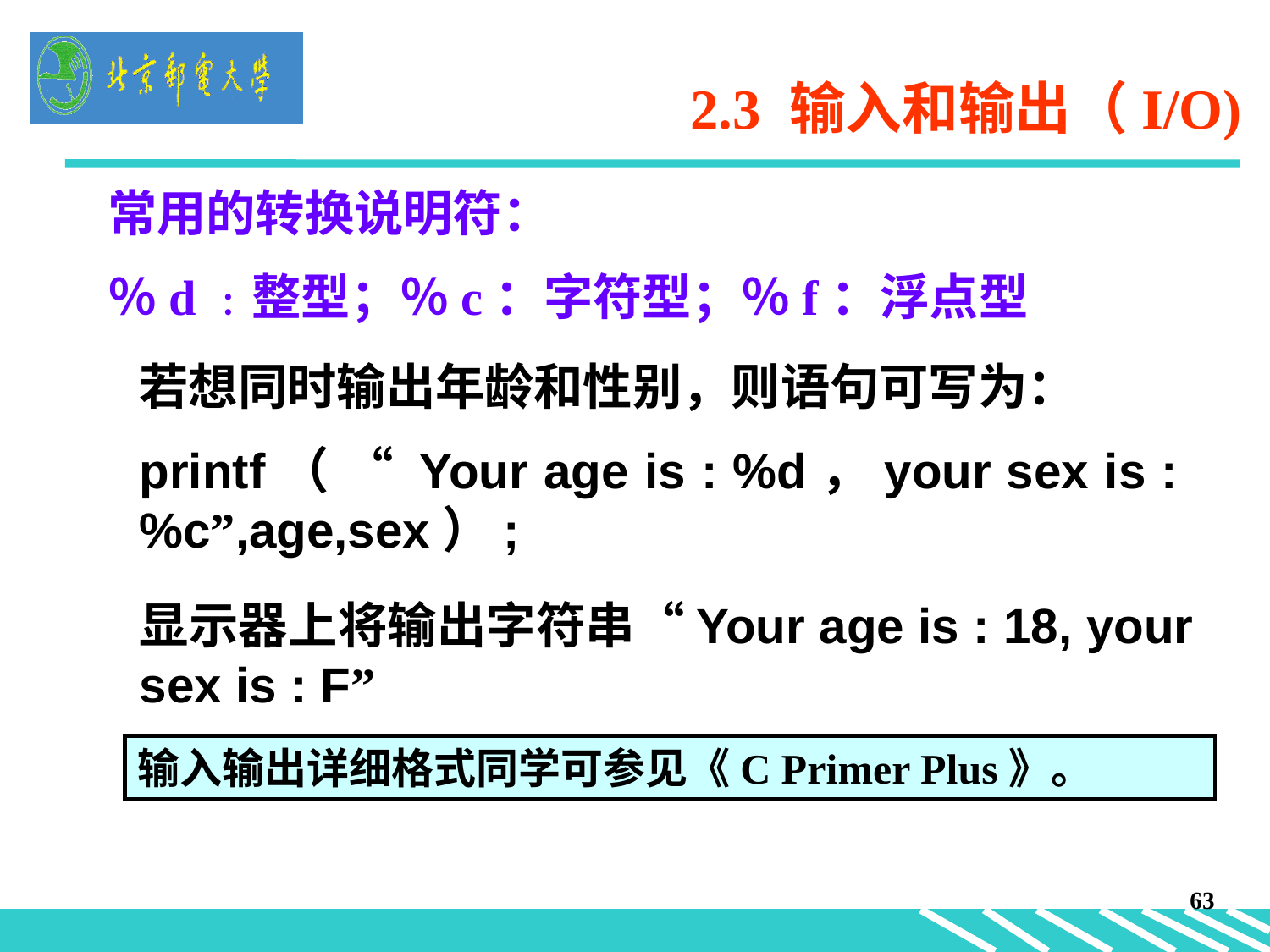

# 2.3 输入和输出（I/O)
常用的转换说明符：
％d ：整型；％c：字符型；％f：浮点型
若想同时输出年龄和性别，则语句可写为：
printf（ “ Your age is : %d，your sex is :  %c”,age,sex）;

显示器上将输出字符串“Your age is : 18, your sex is : F”

输入输出详细格式同学可参见《C Primer Plus》。
63